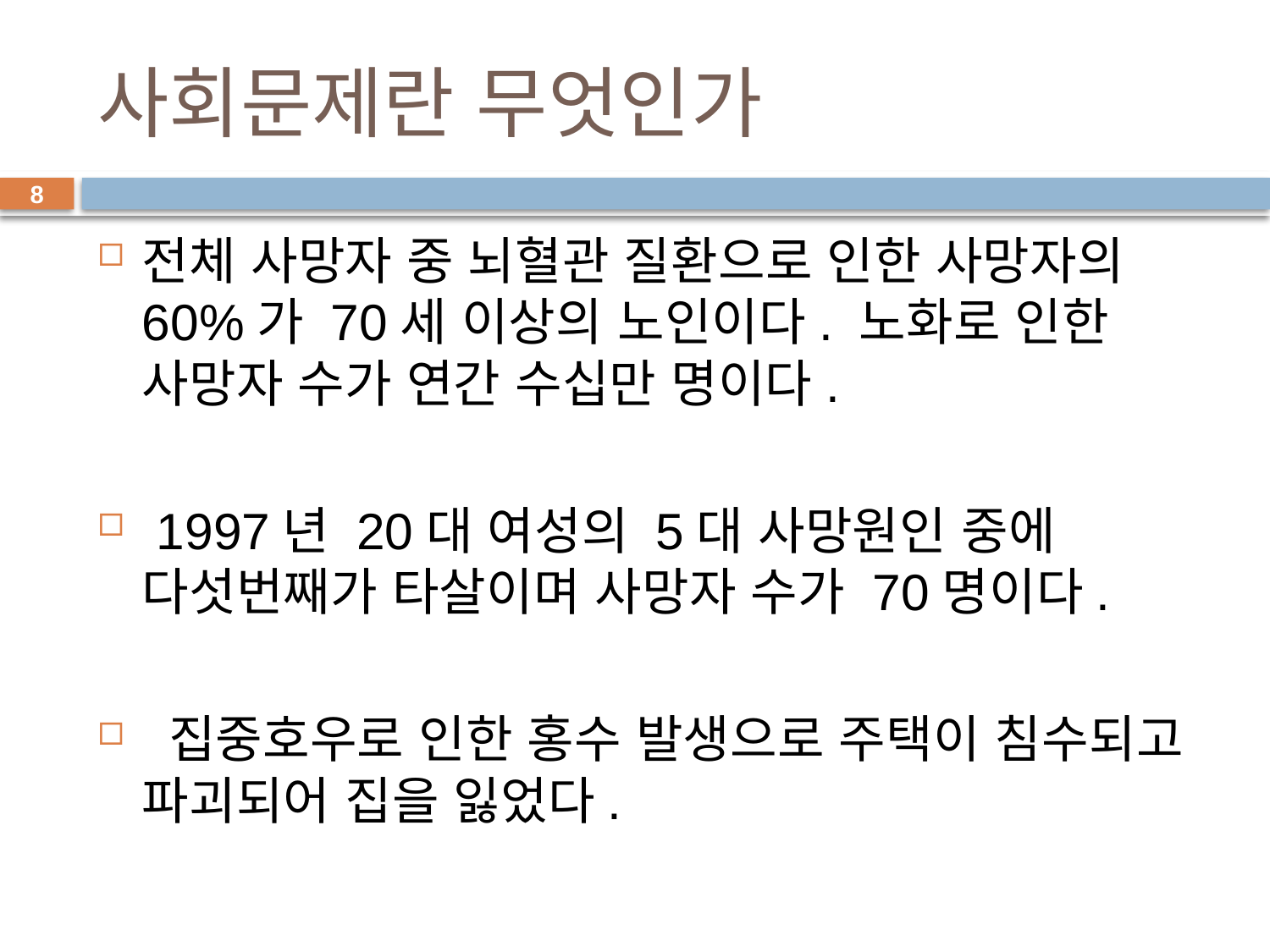

# 사회문제란 무엇인가
8
전체 사망자 중 뇌혈관 질환으로 인한 사망자의 60%가 70세 이상의 노인이다. 노화로 인한 사망자 수가 연간 수십만 명이다.

 1997년 20대 여성의 5대 사망원인 중에 다섯번째가 타살이며 사망자 수가 70명이다.

 집중호우로 인한 홍수 발생으로 주택이 침수되고 파괴되어 집을 잃었다.